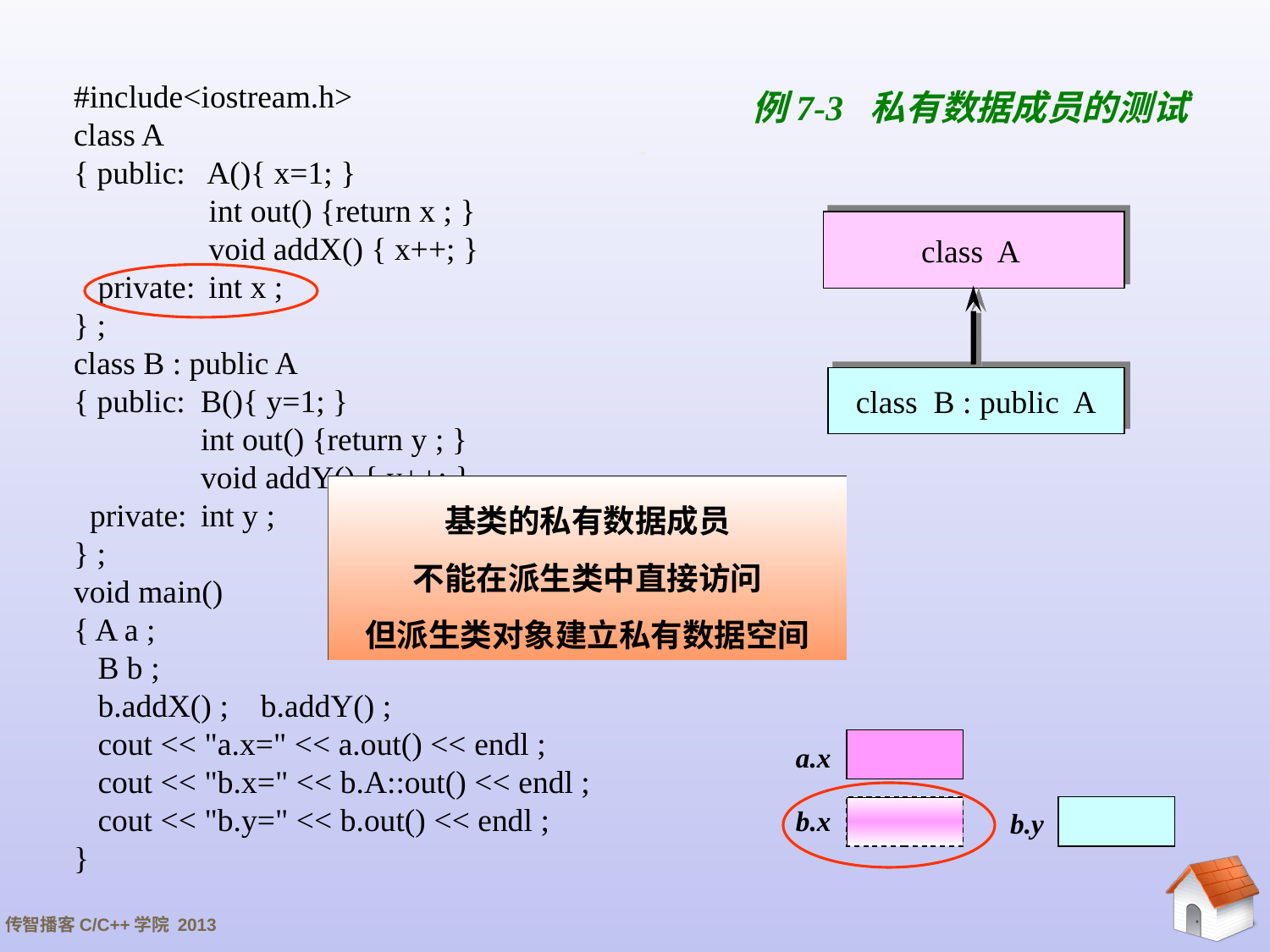

#include<iostream.h>
class A
{ public: 	 A(){ x=1; }
	 int out() {return x ; }
	 void addX() { x++; }
   private:	 int x ;
} ;
class B : public A
{ public:	B(){ y=1; }
	int out() {return y ; }
	void addY() { y++; }
  private:	int y ;
} ;
void main()
{ A a ;
   B b ;
   b.addX() ;    b.addY() ;
   cout << "a.x=" << a.out() << endl ;
   cout << "b.x=" << b.A::out() << endl ;
   cout << "b.y=" << b.out() << endl ;
}
# 7.2.1  访问控制
例7-3  私有数据成员的测试
class  A

class  B : public  A

基类的私有数据成员
不能在派生类中直接访问
但派生类对象建立私有数据空间

a.x
b.x

b.y